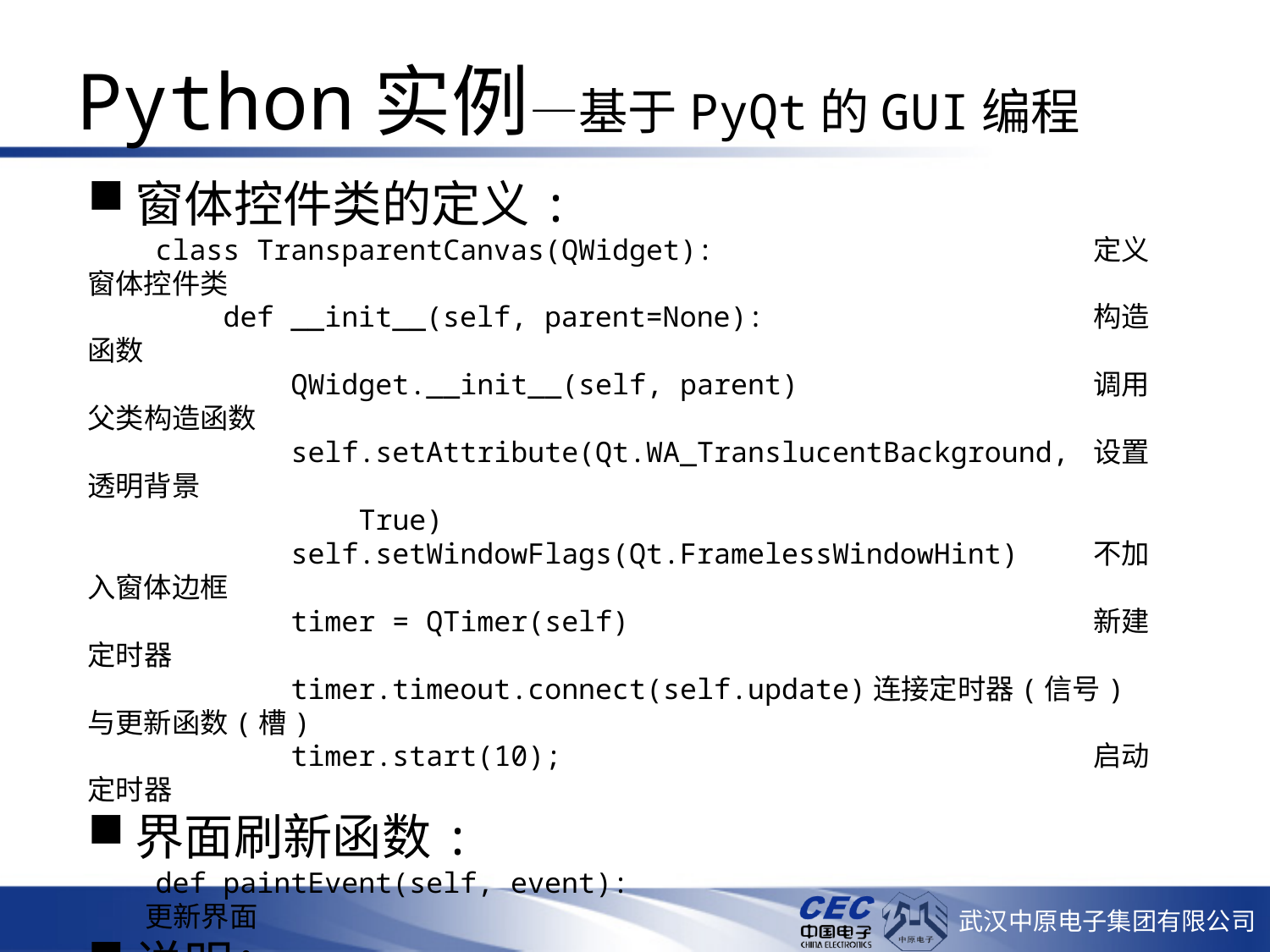

# Python实例—基于PyQt的GUI编程
窗体控件类的定义:
    class TransparentCanvas(QWidget):                      定义窗体控件类
        def __init__(self, parent=None):                   构造函数
            QWidget.__init__(self, parent)                 调用父类构造函数
            self.setAttribute(Qt.WA_TranslucentBackground, 设置透明背景
                True)
            self.setWindowFlags(Qt.FramelessWindowHint)    不加入窗体边框
            timer = QTimer(self)                           新建定时器
            timer.timeout.connect(self.update)连接定时器(信号)与更新函数(槽)
            timer.start(10);                               启动定时器
界面刷新函数:
    def paintEvent(self, event):
        更新界面
说明：
    PyQt吸取了Qt中信号-槽的概念，但是使用方式更Python化。文件的扩展名使用pyw在双击启动时可以关闭掉Windows平台中的控制台。
源码：qt.pyw